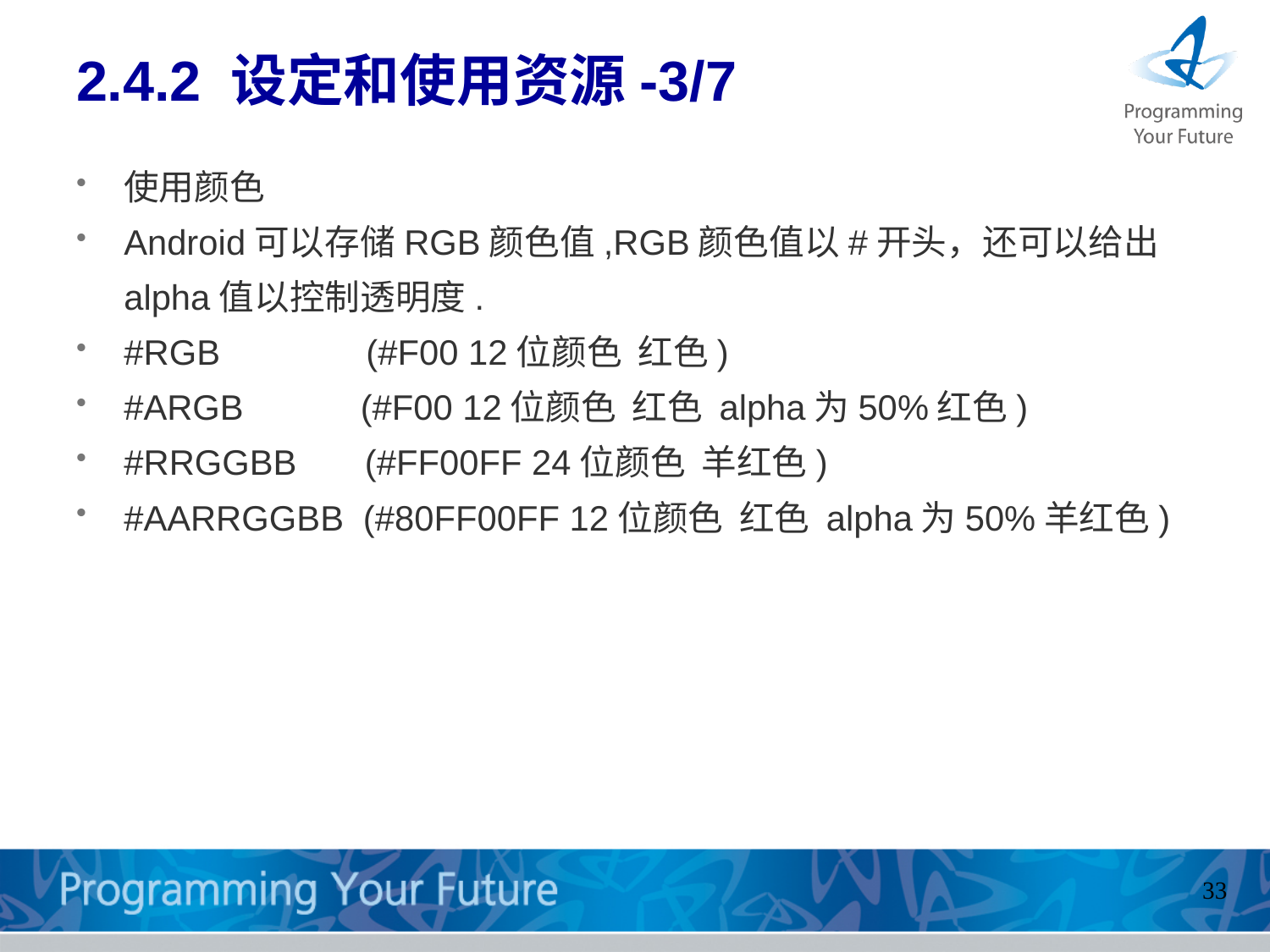

# 2.4.2 设定和使用资源-3/7
使用颜色
Android可以存储RGB颜色值,RGB颜色值以#开头，还可以给出alpha值以控制透明度.
#RGB               (#F00 12位颜色  红色)
#ARGB            (#F00 12位颜色  红色 alpha为50%红色)
#RRGGBB       (#FF00FF 24位颜色  羊红色)
#AARRGGBB  (#80FF00FF 12位颜色  红色 alpha为50%羊红色)